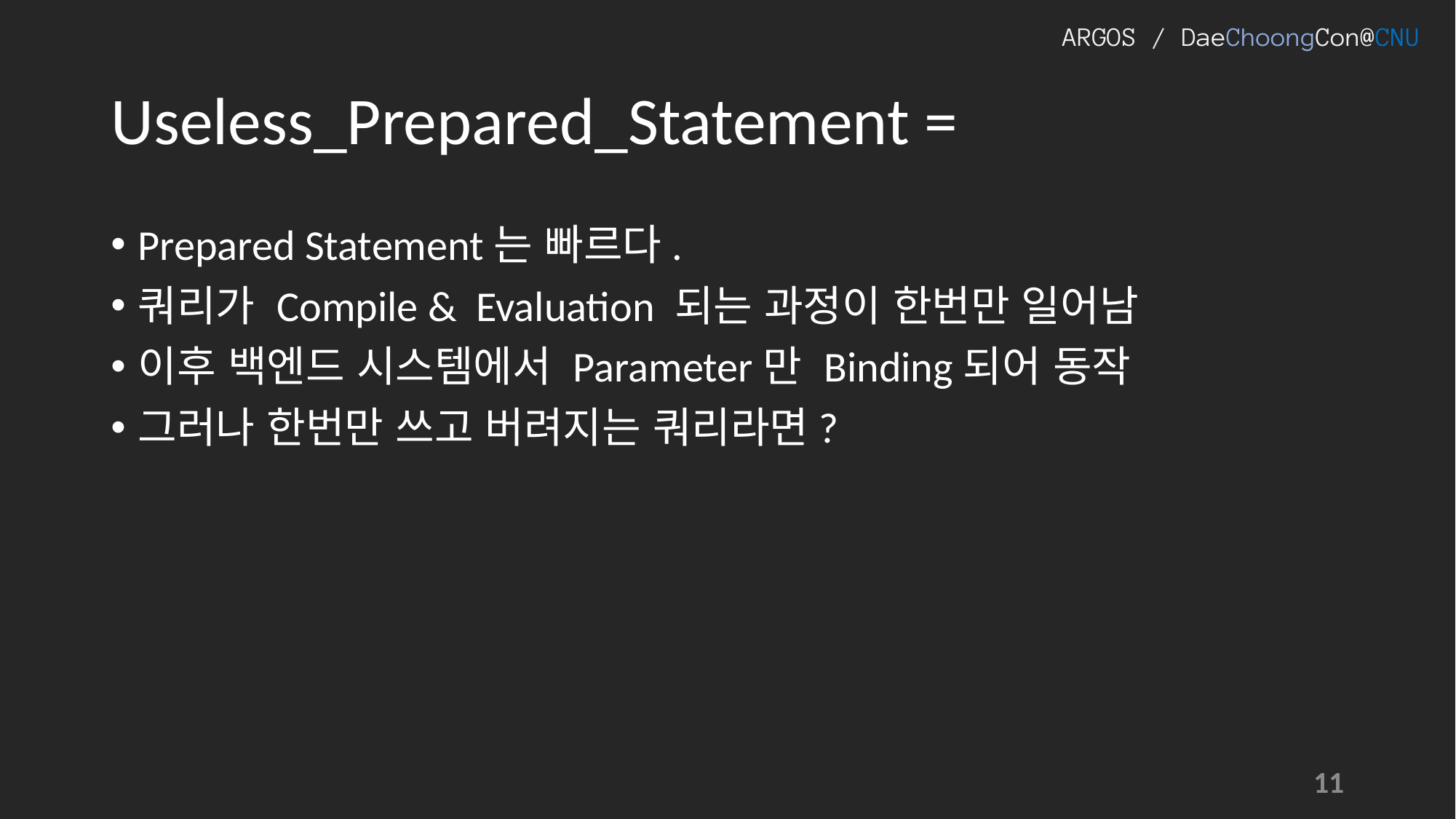

ARGOS / DaeChoongCon@CNU
# Useless_Prepared_Statement =
Prepared Statement는 빠르다.
쿼리가 Compile &  Evaluation 되는 과정이 한번만 일어남
이후 백엔드 시스템에서 Parameter만 Binding되어 동작
그러나 한번만 쓰고 버려지는 쿼리라면?
11